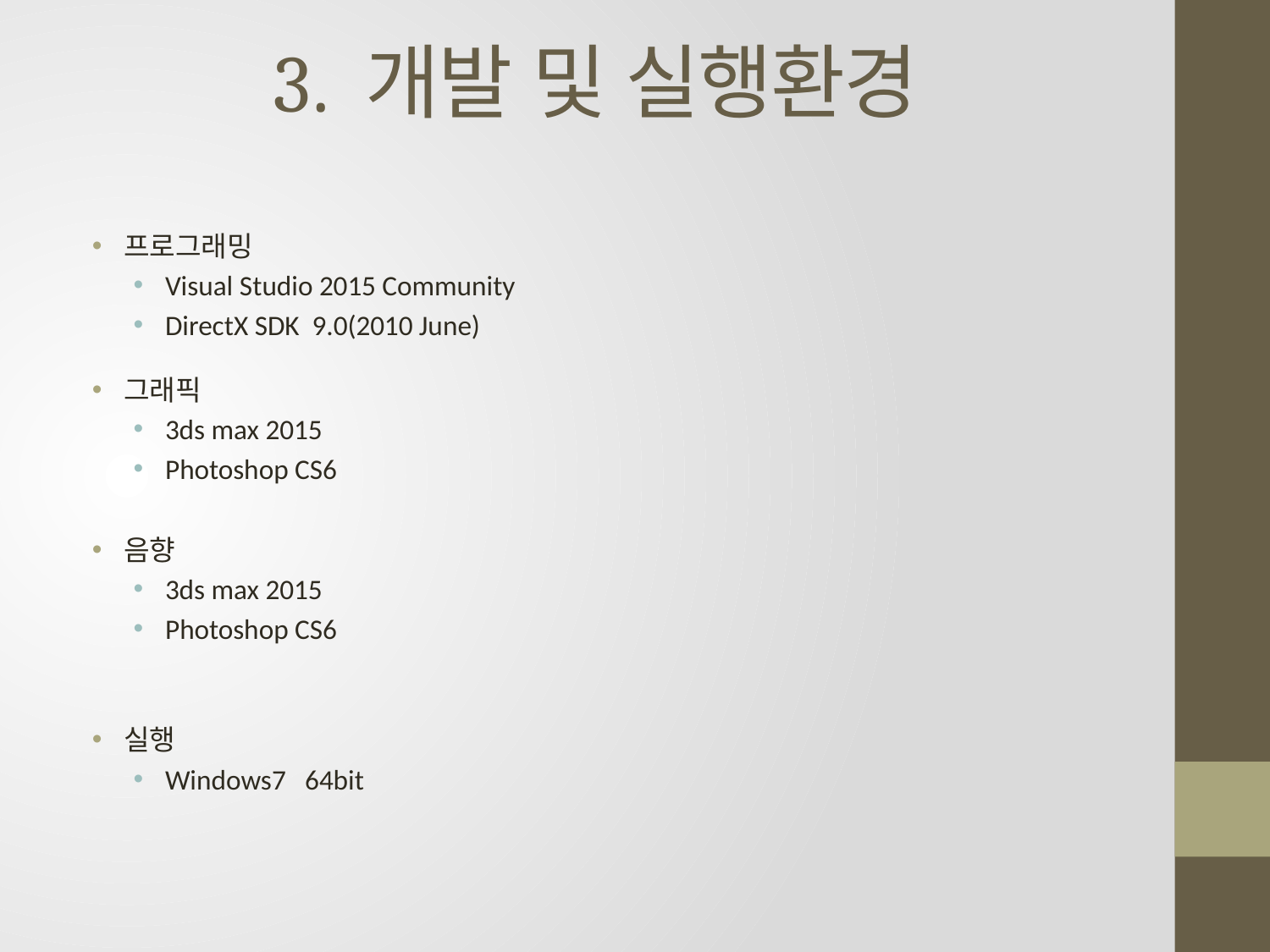

# 3. 개발 및 실행환경
프로그래밍
Visual Studio 2015 Community
DirectX SDK  9.0(2010 June)
그래픽
3ds max 2015
Photoshop CS6
음향
3ds max 2015
Photoshop CS6
실행
Windows7   64bit